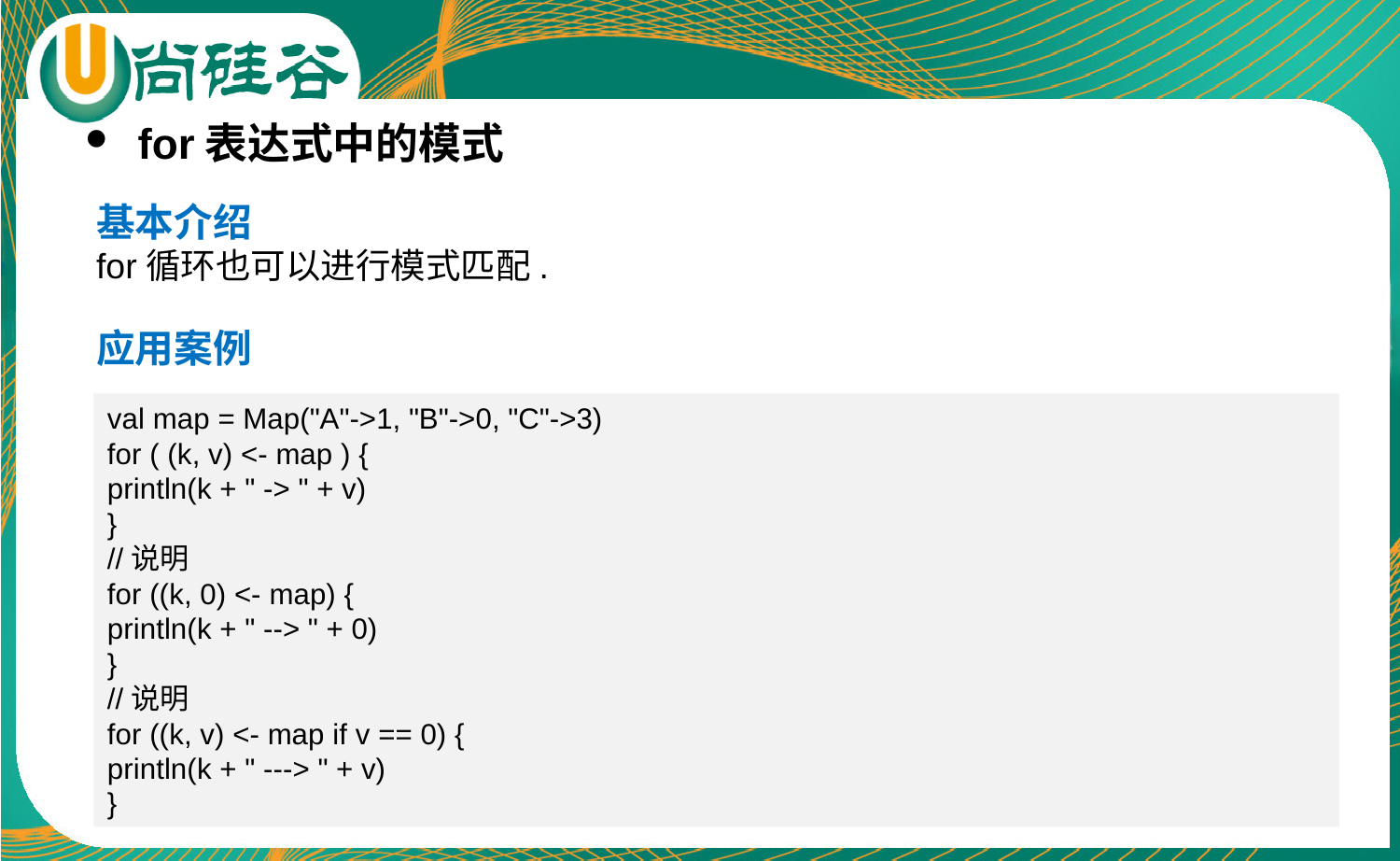

for表达式中的模式

基本介绍
for循环也可以进行模式匹配.

应用案例

val map = Map("A"->1, "B"->0, "C"->3)
for ( (k, v) <- map ) {
println(k + " -> " + v)
}
//说明
for ((k, 0) <- map) {
println(k + " --> " + 0)
}
//说明
for ((k, v) <- map if v == 0) {
println(k + " ---> " + v)
}